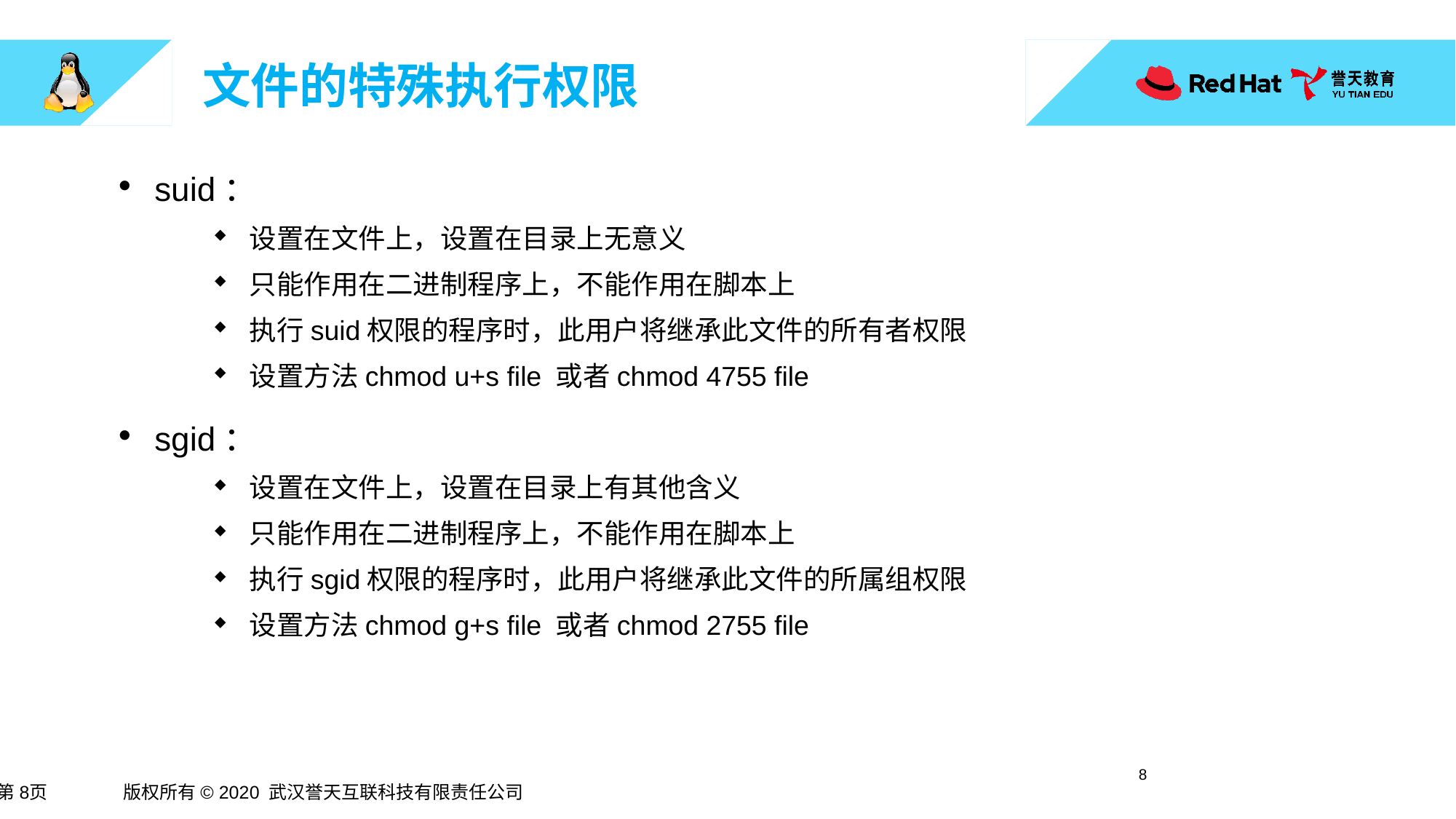

# 文件的特殊执行权限
suid：
设置在文件上，设置在目录上无意义
只能作用在二进制程序上，不能作用在脚本上
执行suid权限的程序时，此用户将继承此文件的所有者权限
设置方法chmod u+s file 或者chmod 4755 file
sgid：
设置在文件上，设置在目录上有其他含义
只能作用在二进制程序上，不能作用在脚本上
执行sgid权限的程序时，此用户将继承此文件的所属组权限
设置方法chmod g+s file 或者chmod 2755 file

8